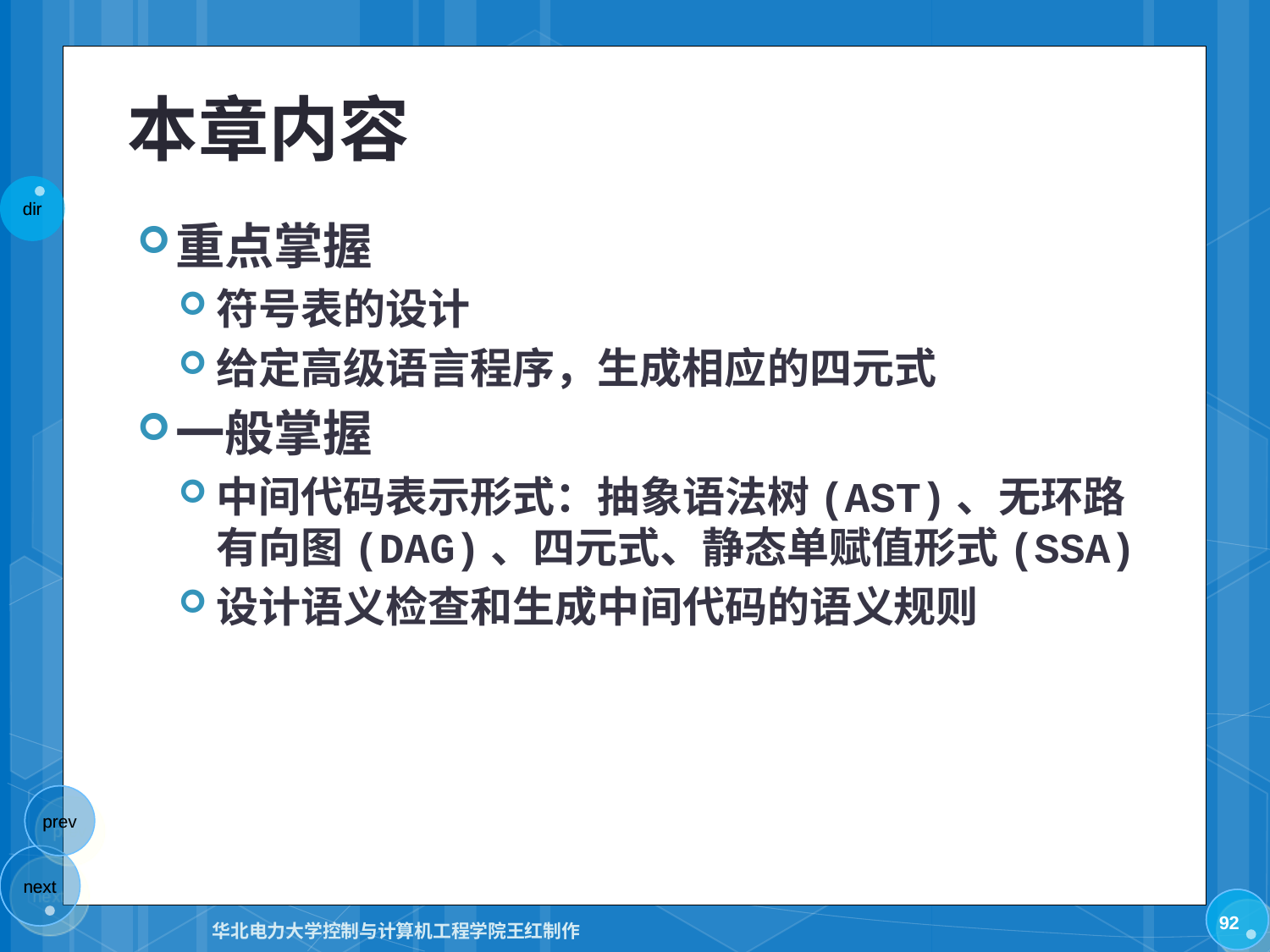

# 本章内容
重点掌握
符号表的设计
给定高级语言程序，生成相应的四元式
一般掌握
中间代码表示形式：抽象语法树(AST)、无环路有向图(DAG)、四元式、静态单赋值形式(SSA)
设计语义检查和生成中间代码的语义规则
92
华北电力大学控制与计算机工程学院王红制作